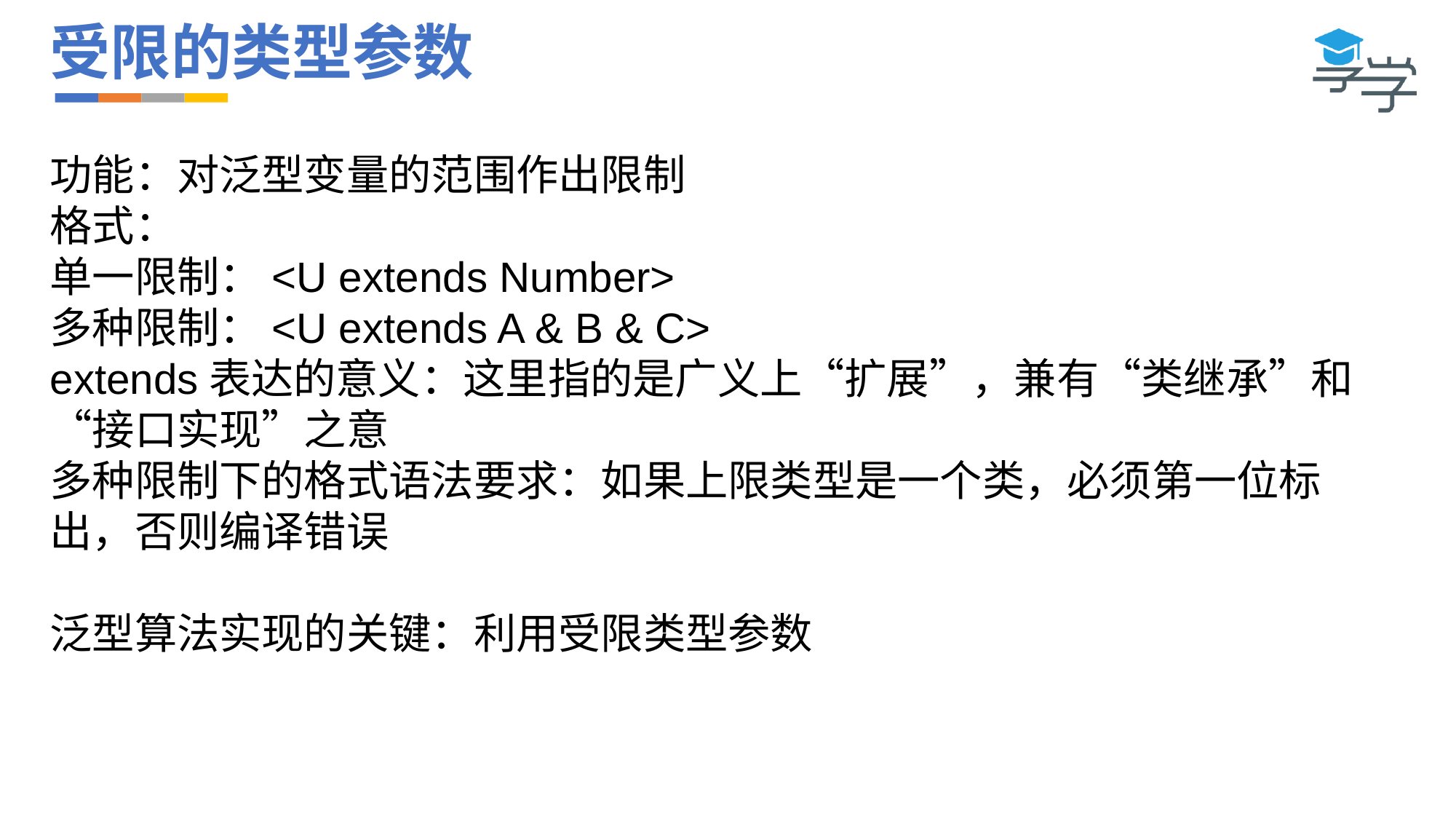

# 受限的类型参数
功能：对泛型变量的范围作出限制
格式：
单一限制：<U extends Number>
多种限制：<U extends A & B & C>
extends表达的意义：这里指的是广义上“扩展”，兼有“类继承”和“接口实现”之意
多种限制下的格式语法要求：如果上限类型是一个类，必须第一位标出，否则编译错误

泛型算法实现的关键：利用受限类型参数